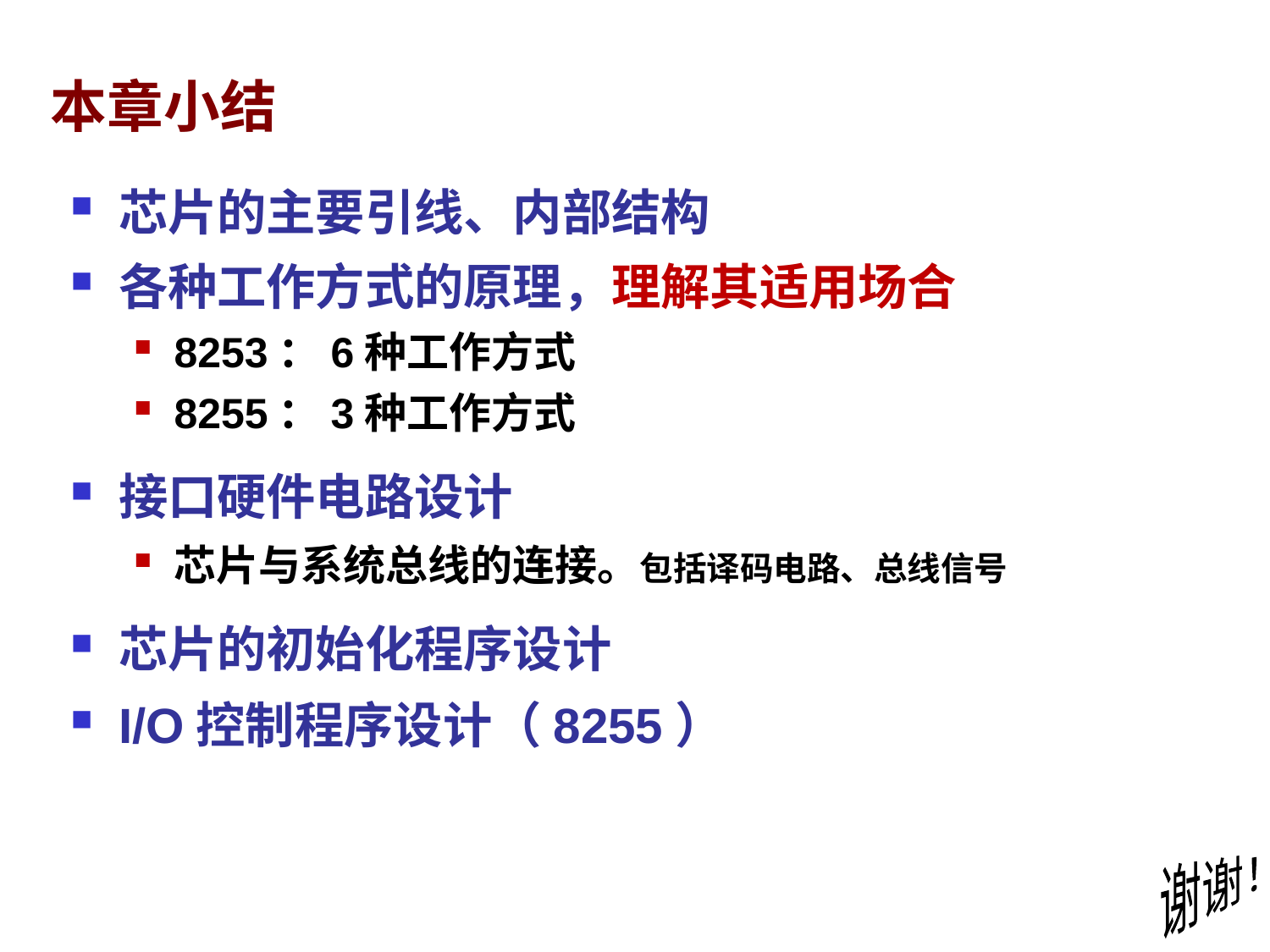

# 本章小结
芯片的主要引线、内部结构
各种工作方式的原理，理解其适用场合
8253：6种工作方式
8255：3种工作方式
接口硬件电路设计
芯片与系统总线的连接。包括译码电路、总线信号
芯片的初始化程序设计
I/O控制程序设计（8255）
谢谢！